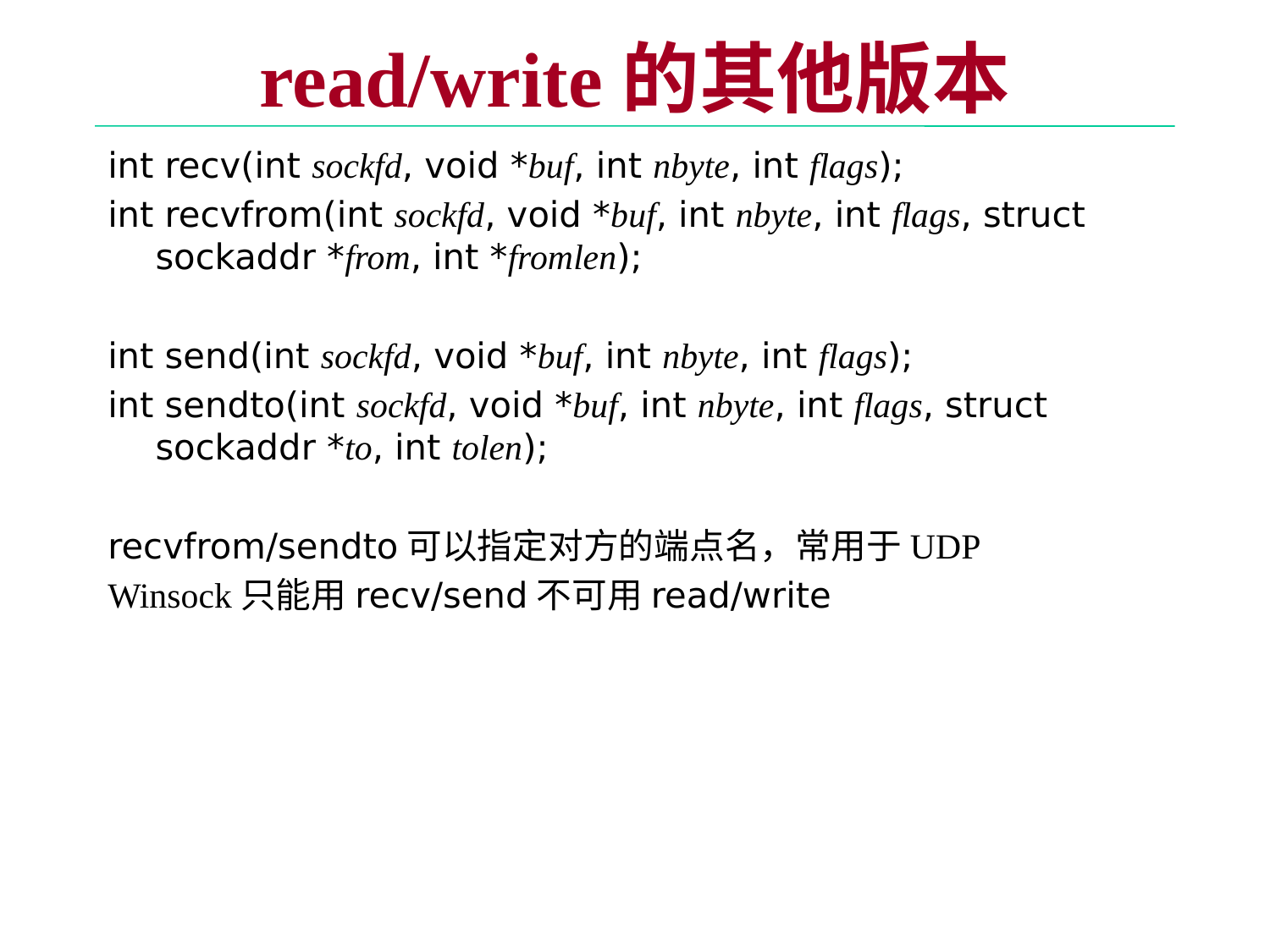

# read/write的其他版本
int recv(int sockfd, void *buf, int nbyte, int flags);
int recvfrom(int sockfd, void *buf, int nbyte, int flags, struct sockaddr *from, int *fromlen);

int send(int sockfd, void *buf, int nbyte, int flags);
int sendto(int sockfd, void *buf, int nbyte, int flags, struct sockaddr *to, int tolen);

recvfrom/sendto可以指定对方的端点名，常用于UDP
Winsock只能用recv/send不可用read/write